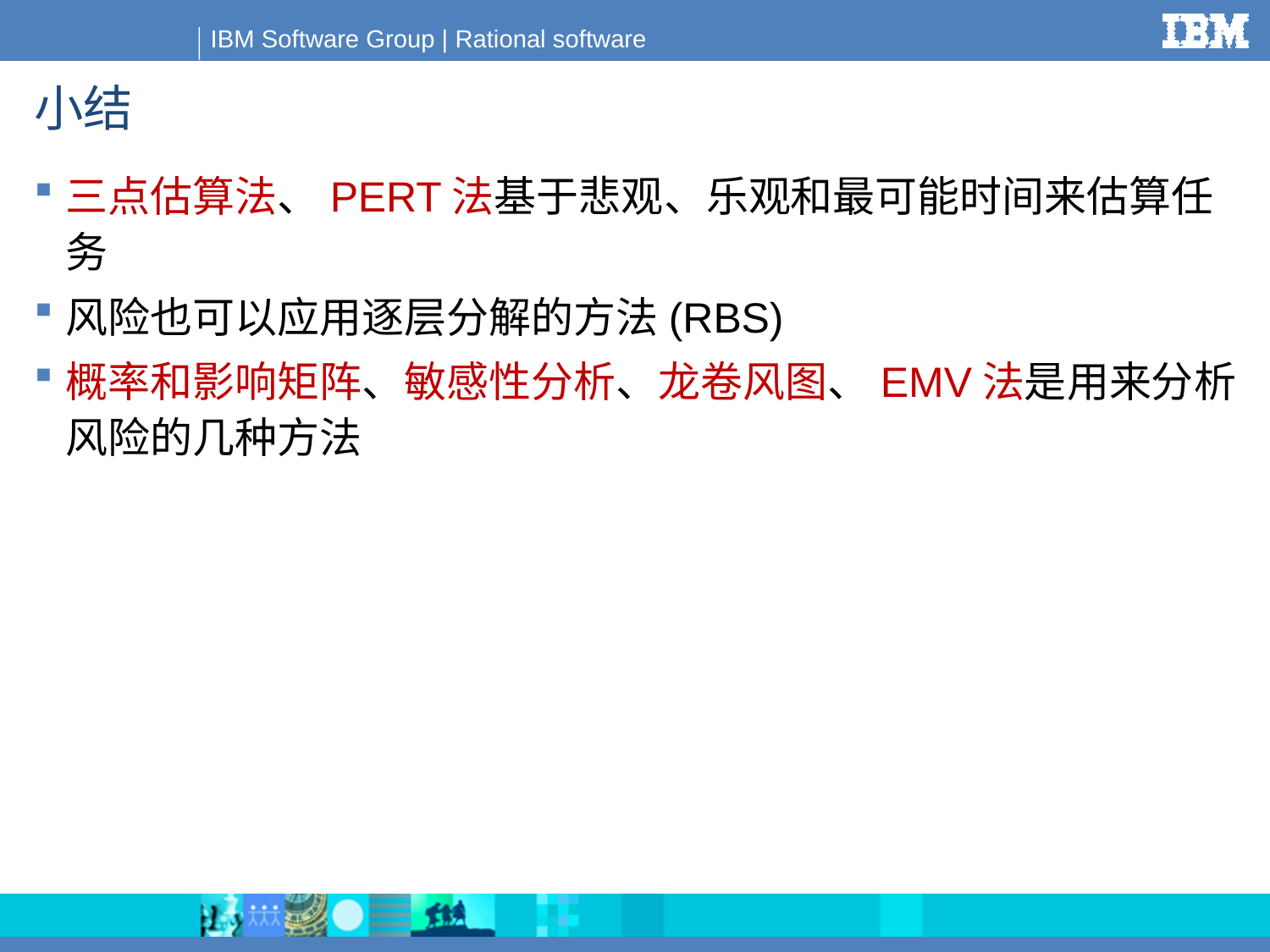

# 小结
三点估算法、PERT法基于悲观、乐观和最可能时间来估算任务
风险也可以应用逐层分解的方法(RBS)
概率和影响矩阵、敏感性分析、龙卷风图、EMV法是用来分析风险的几种方法